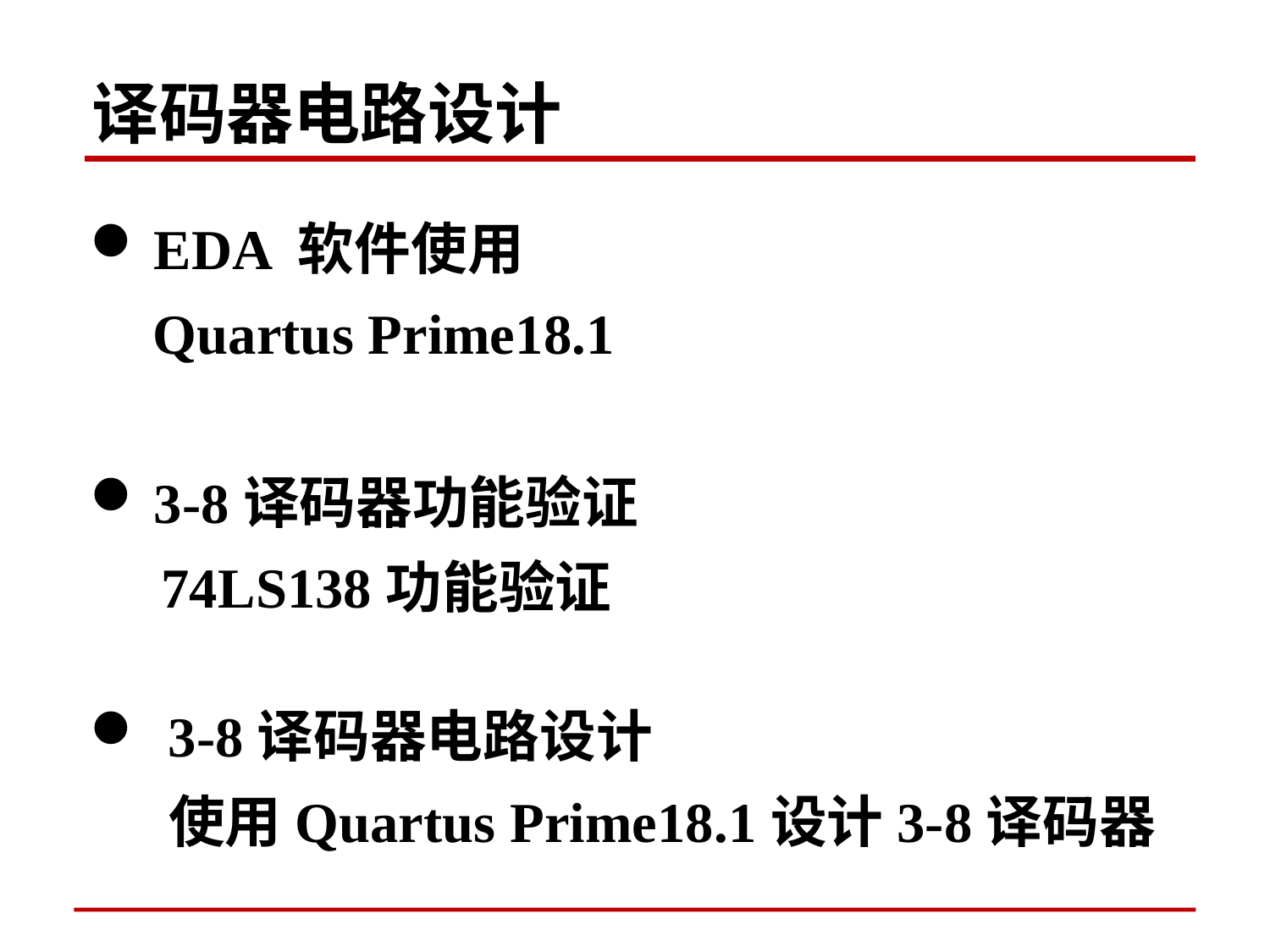

译码器电路设计
EDA 软件使用
    Quartus Prime18.1

3-8译码器功能验证
     74LS138功能验证

 3-8译码器电路设计
     使用Quartus Prime18.1设计3-8译码器